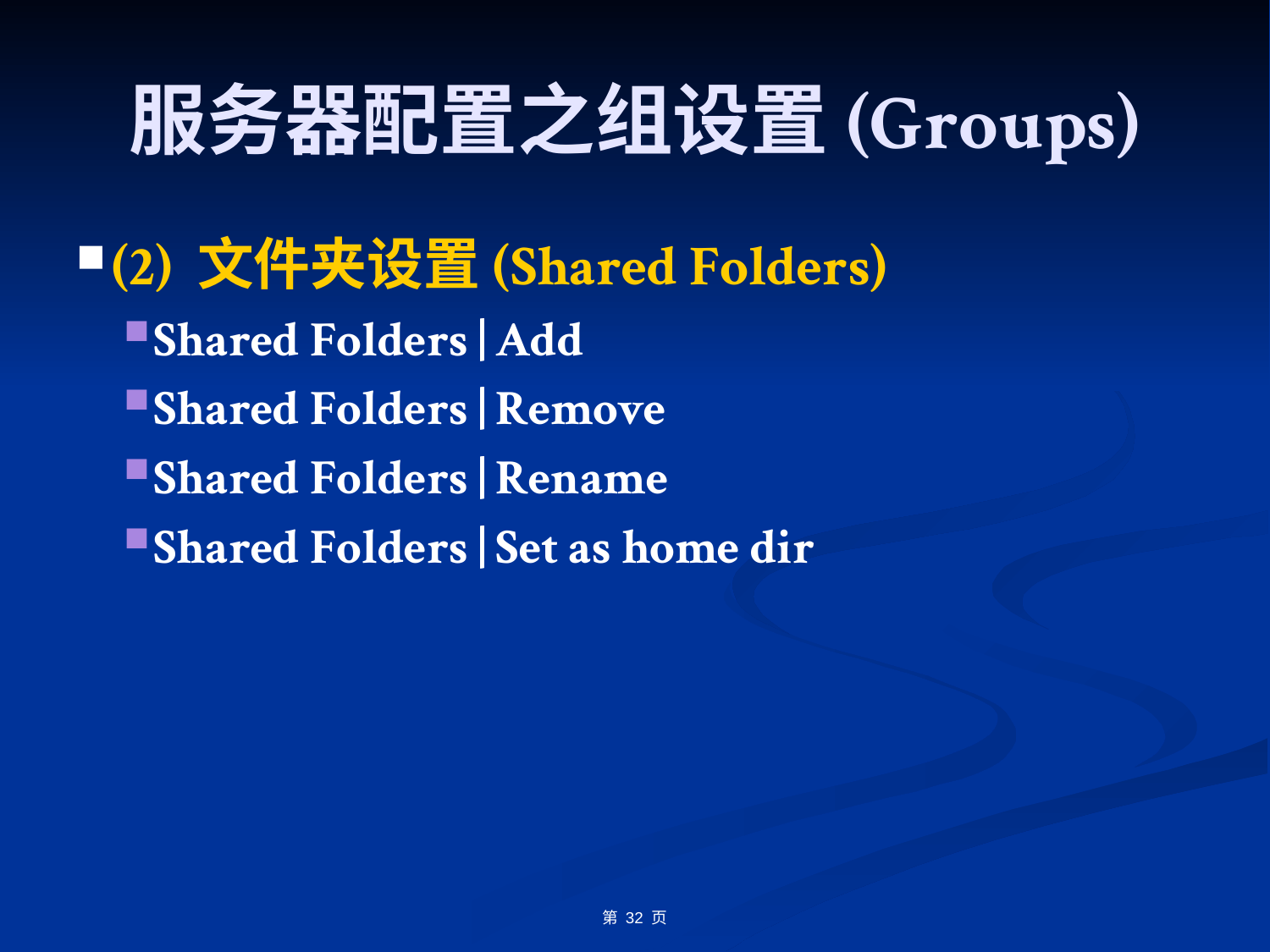

# 服务器配置之组设置(Groups)
(2) 文件夹设置(Shared Folders)
Shared Folders | Add
Shared Folders | Remove
Shared Folders | Rename
Shared Folders | Set as home dir
第 32 页